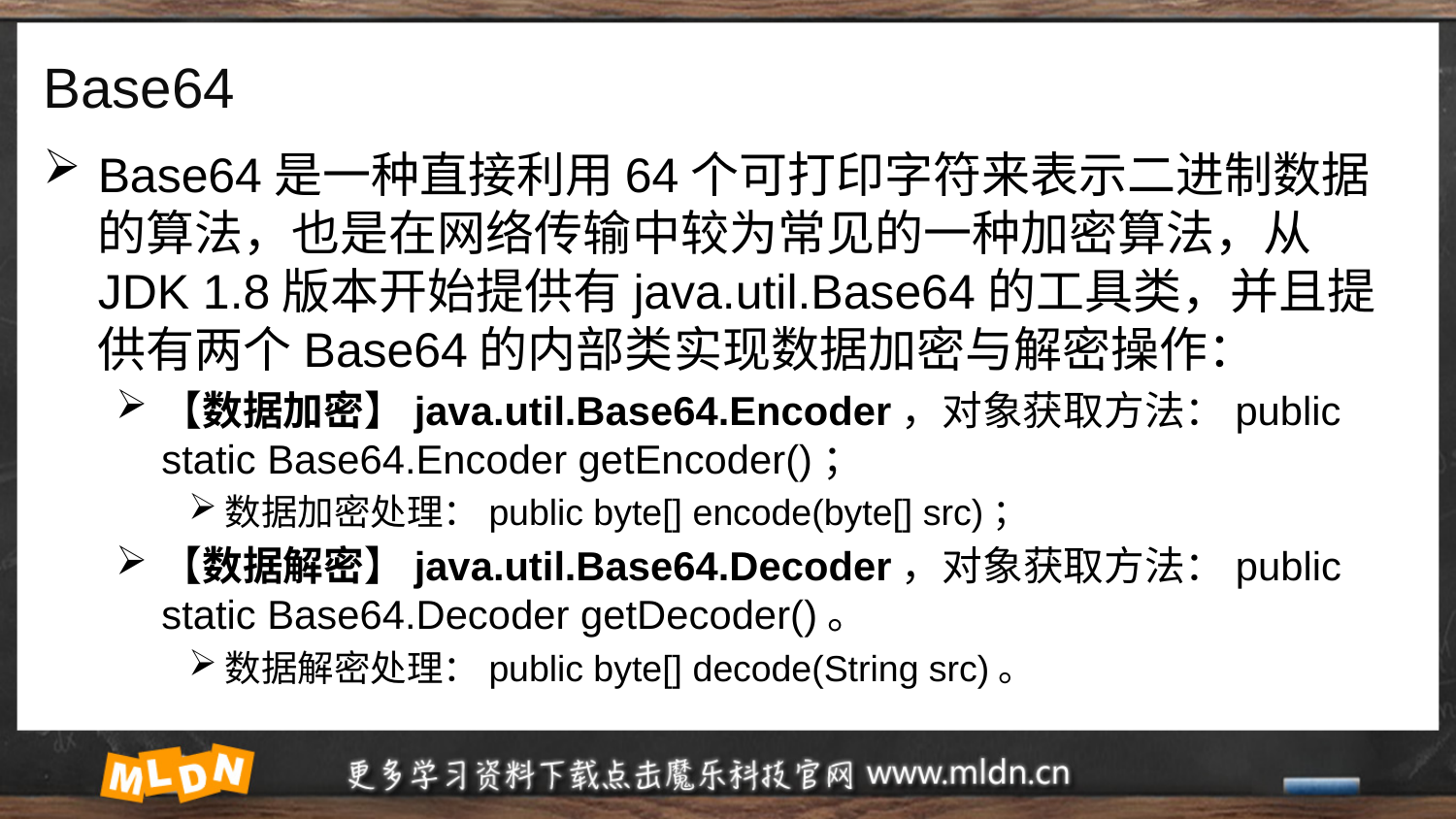

# Base64
Base64是一种直接利用64个可打印字符来表示二进制数据的算法，也是在网络传输中较为常见的一种加密算法，从JDK 1.8版本开始提供有java.util.Base64的工具类，并且提供有两个Base64的内部类实现数据加密与解密操作：
【数据加密】java.util.Base64.Encoder，对象获取方法：public static Base64.Encoder getEncoder()；
数据加密处理：public byte[] encode​(byte[] src)；
【数据解密】java.util.Base64.Decoder，对象获取方法：public static Base64.Decoder getDecoder()。
数据解密处理：public byte[] decode​(String src)。